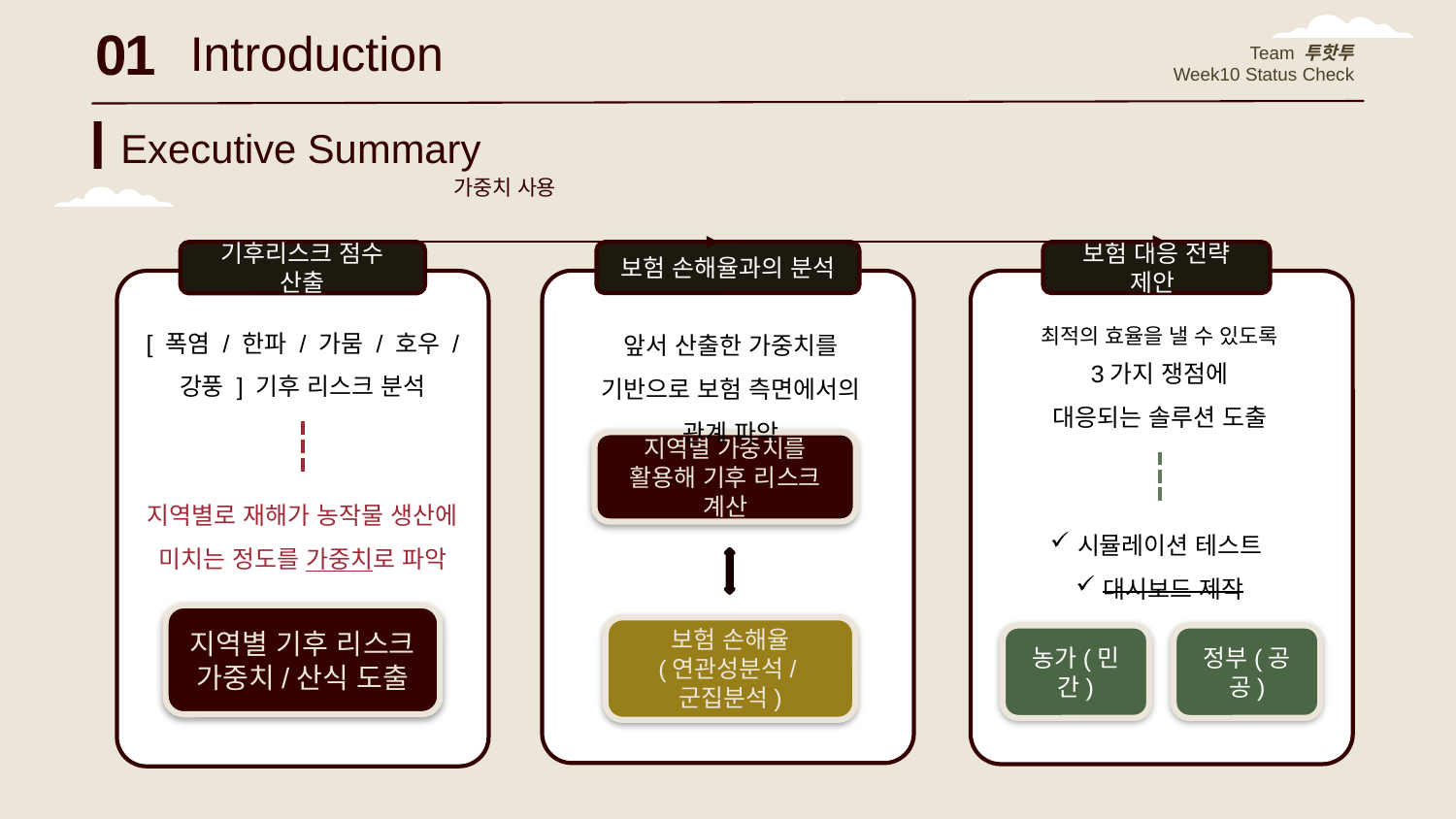

01
# Introduction
Team 투핫투
Week10 Status Check

Executive Summary

가중치 사용

기후리스크 점수 산출

보험 대응 전략 제안

보험 손해율과의 분석

최적의 효율을 낼 수 있도록
[ 폭염 / 한파 / 가뭄 / 호우 / 강풍 ] 기후 리스크 분석
앞서 산출한 가중치를 기반으로 보험 측면에서의 관계 파악
3가지 쟁점에
대응되는 솔루션 도출
지역별 가중치를 활용해 기후 리스크 계산
지역별로 재해가 농작물 생산에 미치는 정도를 가중치로 파악
시뮬레이션 테스트
대시보드 제작

지역별 기후 리스크 가중치/산식 도출
보험 손해율
(연관성분석/군집분석)
농가(민간)
정부(공공)